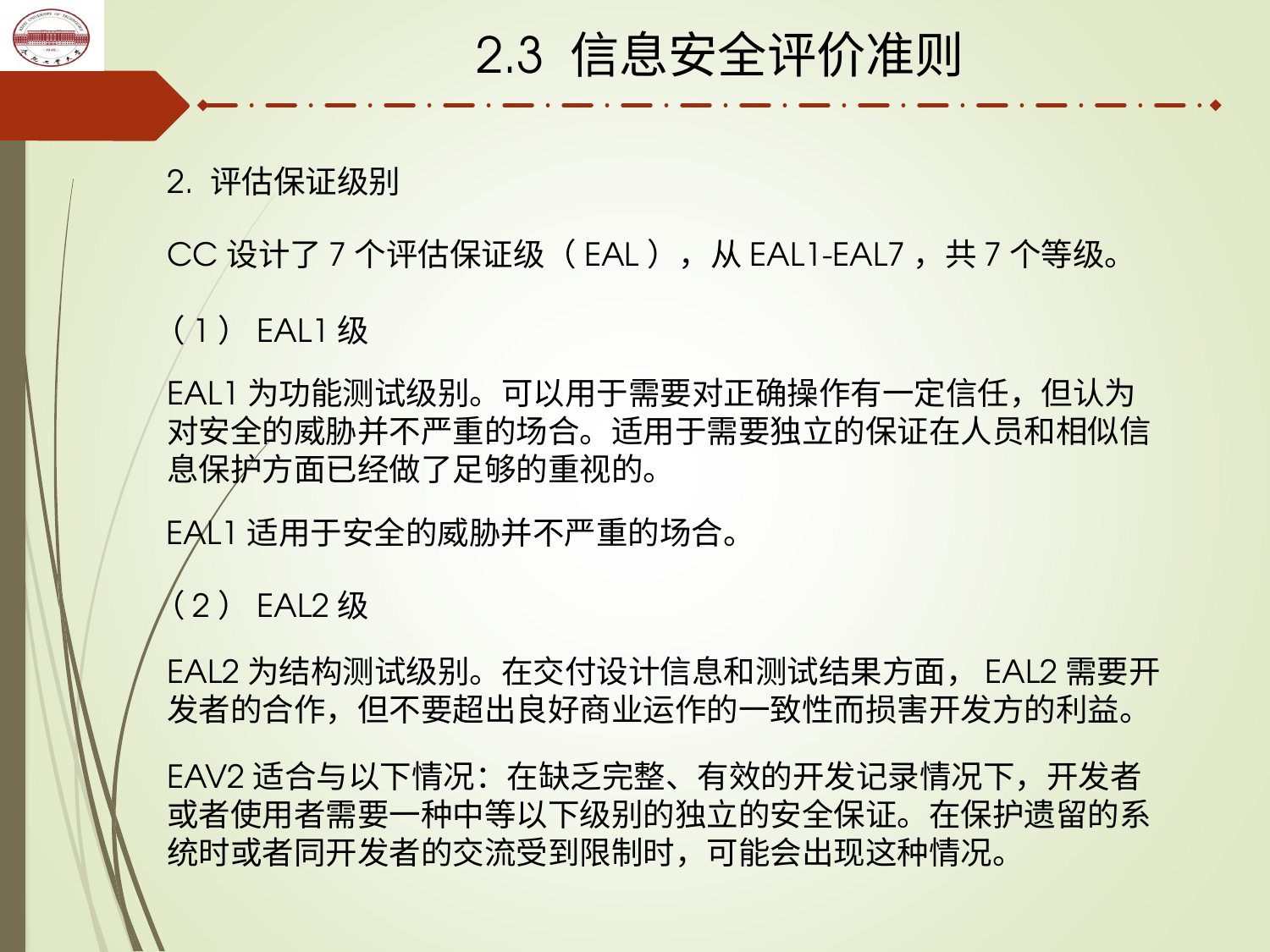

2.3 信息安全评价准则
2. 评估保证级别
CC设计了7个评估保证级（EAL），从EAL1-EAL7，共7个等级。
（1）EAL1级
EAL1为功能测试级别。可以用于需要对正确操作有一定信任，但认为对安全的威胁并不严重的场合。适用于需要独立的保证在人员和相似信息保护方面已经做了足够的重视的。
EAL1适用于安全的威胁并不严重的场合。
（2）EAL2级
EAL2为结构测试级别。在交付设计信息和测试结果方面，EAL2需要开发者的合作，但不要超出良好商业运作的一致性而损害开发方的利益。
EAV2适合与以下情况：在缺乏完整、有效的开发记录情况下，开发者或者使用者需要一种中等以下级别的独立的安全保证。在保护遗留的系统时或者同开发者的交流受到限制时，可能会出现这种情况。